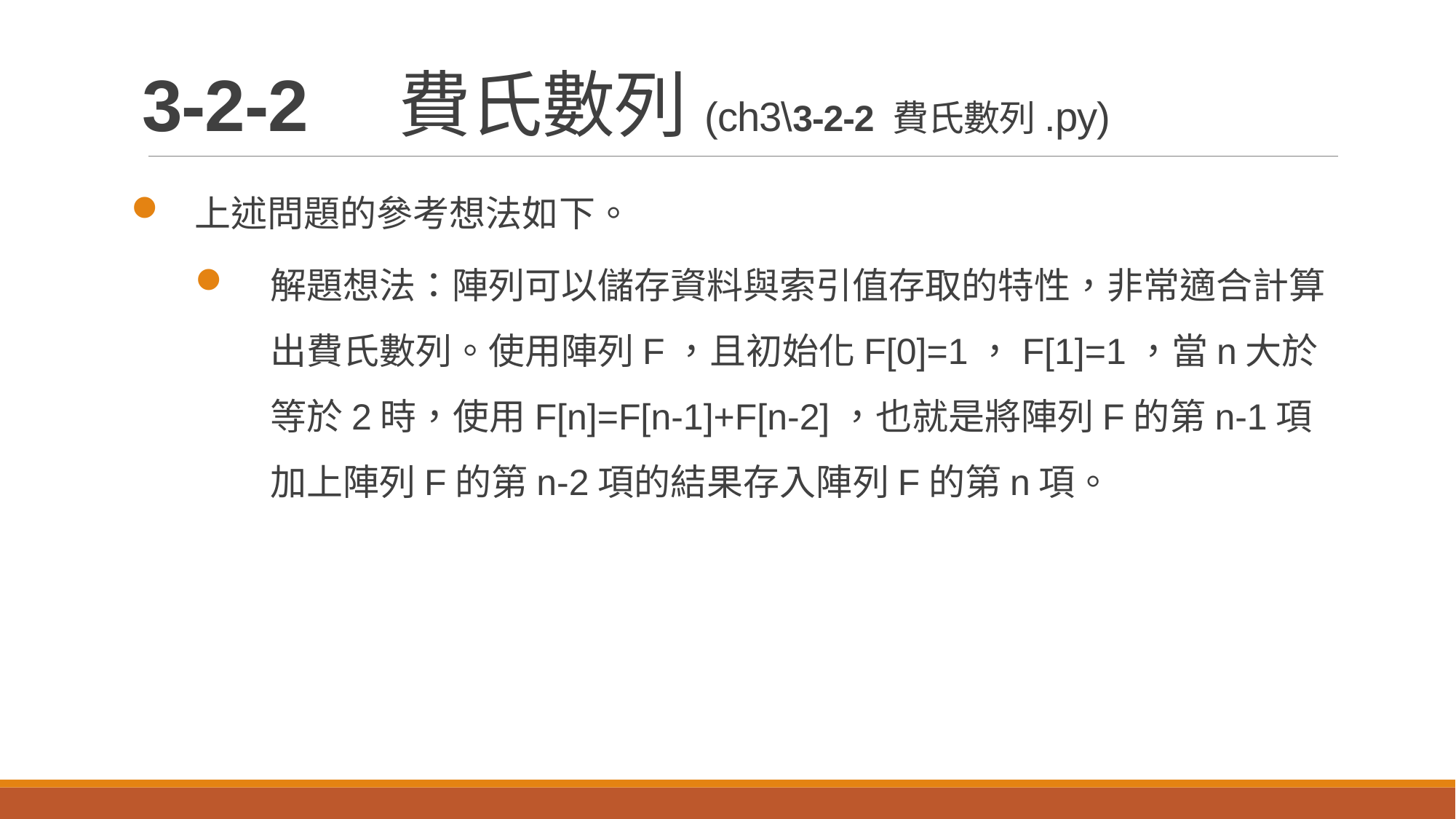

# 3-2-2　費氏數列(ch3\3-2-2 費氏數列.py)
上述問題的參考想法如下。
解題想法：陣列可以儲存資料與索引值存取的特性，非常適合計算出費氏數列。使用陣列F，且初始化F[0]=1，F[1]=1，當n大於等於2時，使用F[n]=F[n-1]+F[n-2]，也就是將陣列F的第n-1項加上陣列F的第n-2項的結果存入陣列F的第n項。